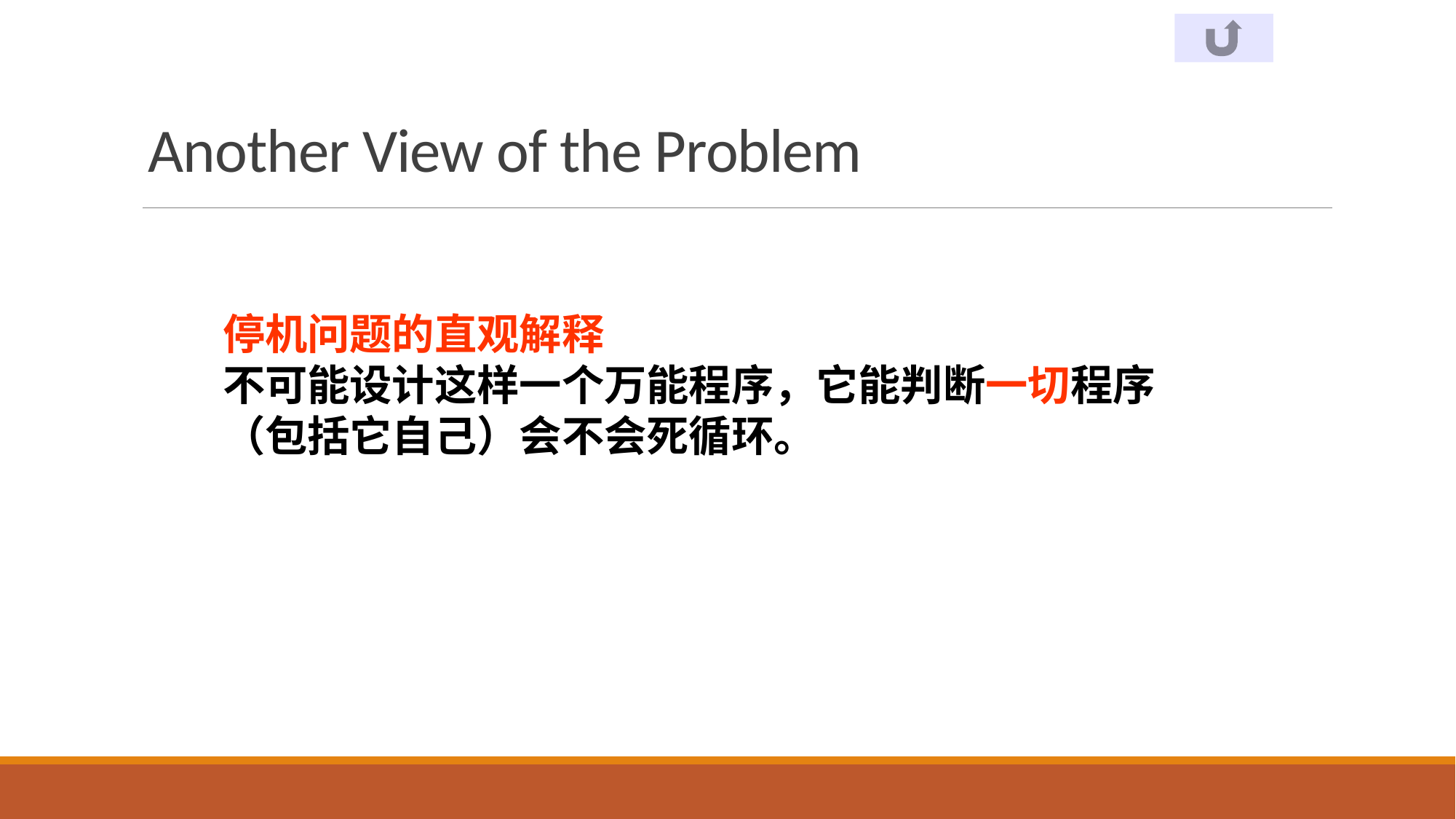

# Another View of the Problem
停机问题的直观解释
不可能设计这样一个万能程序，它能判断一切程序（包括它自己）会不会死循环。